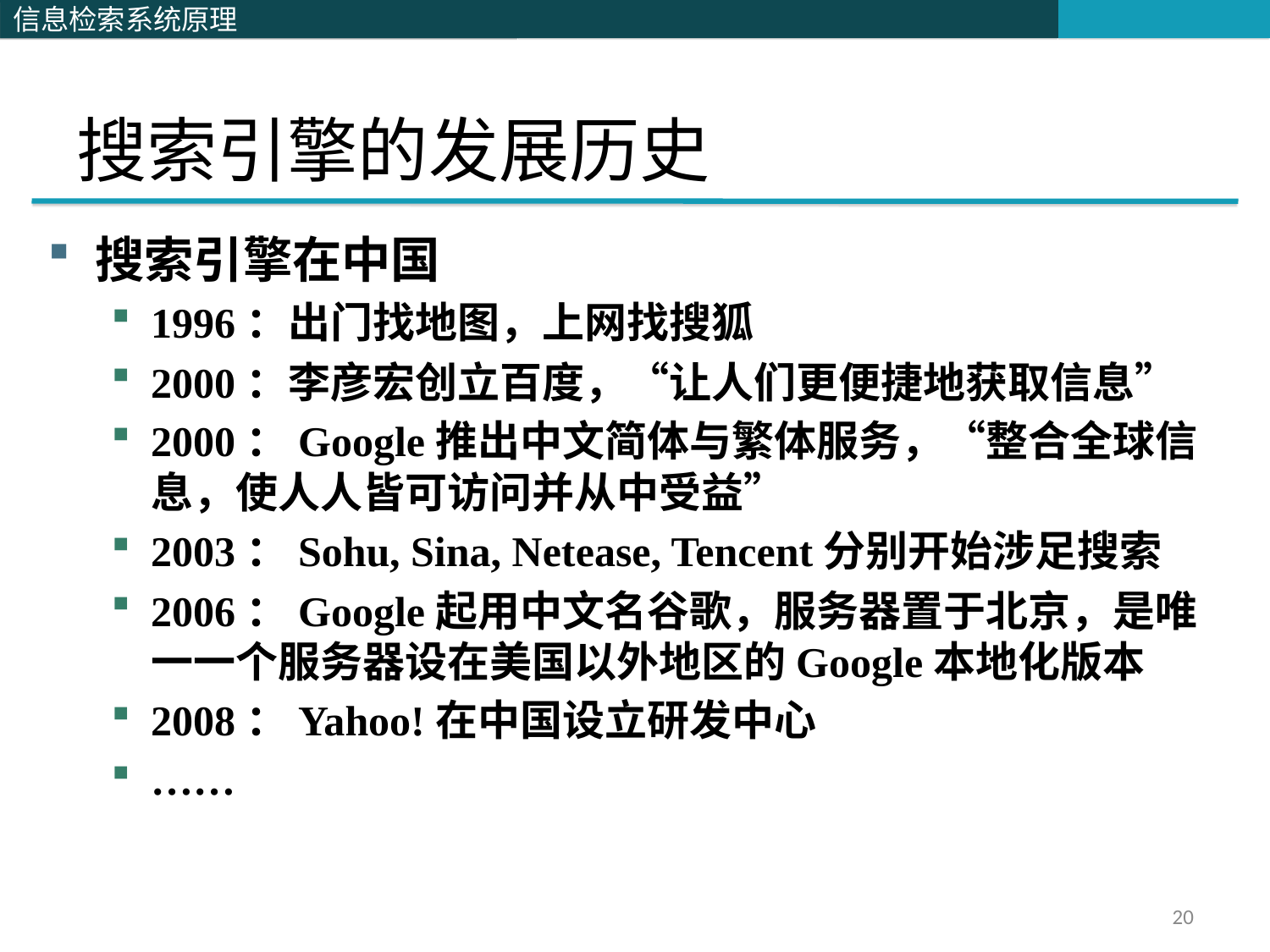

# 搜索引擎的发展历史
搜索引擎在中国
1996：出门找地图，上网找搜狐
2000：李彦宏创立百度，“让人们更便捷地获取信息”
2000：Google推出中文简体与繁体服务，“整合全球信息，使人人皆可访问并从中受益”
2003：Sohu, Sina, Netease, Tencent分别开始涉足搜索
2006：Google起用中文名谷歌，服务器置于北京，是唯一一个服务器设在美国以外地区的Google本地化版本
2008：Yahoo!在中国设立研发中心
……

20